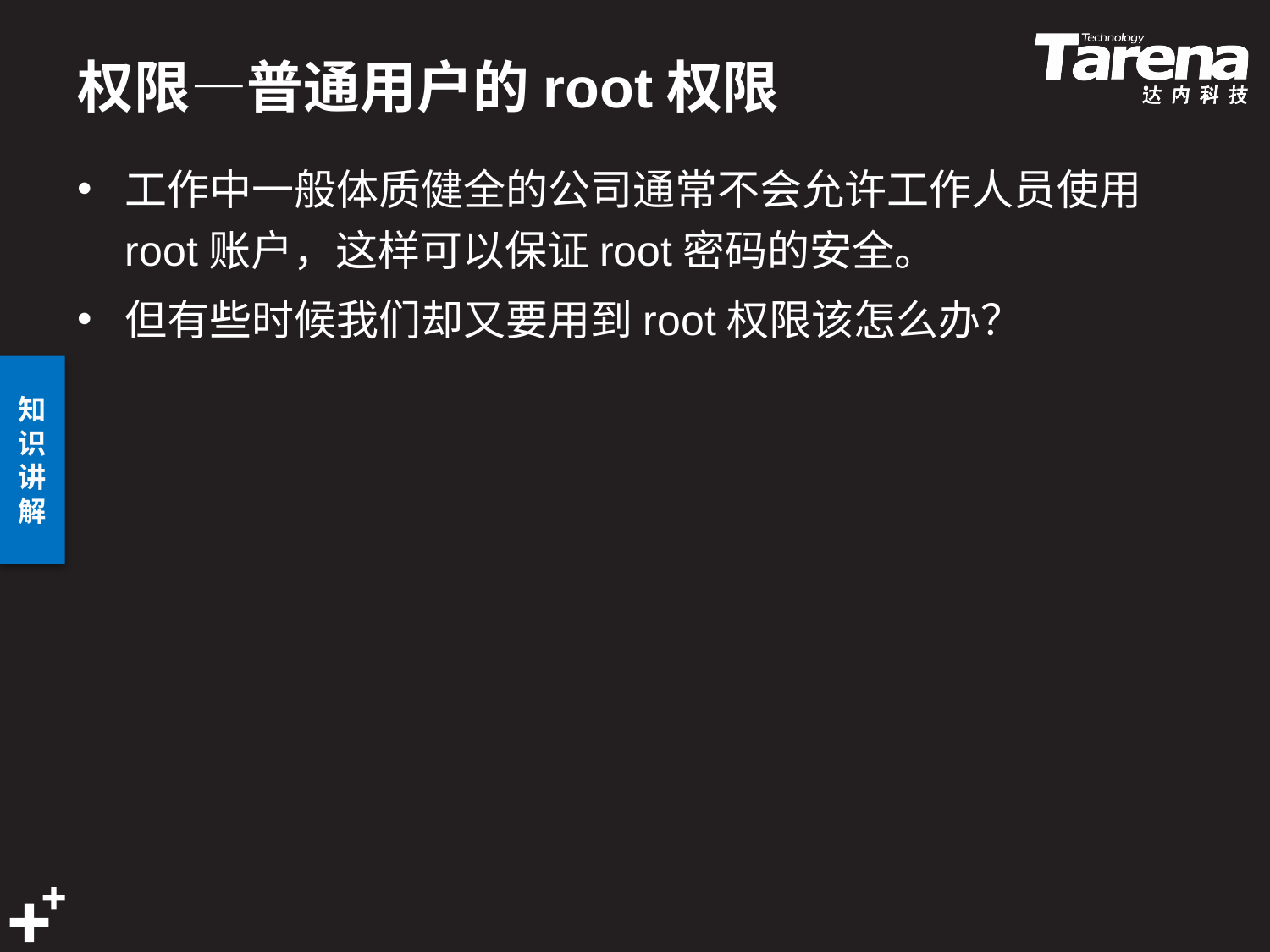

# 权限—普通用户的root权限
工作中一般体质健全的公司通常不会允许工作人员使用root账户，这样可以保证root密码的安全。
但有些时候我们却又要用到root权限该怎么办？